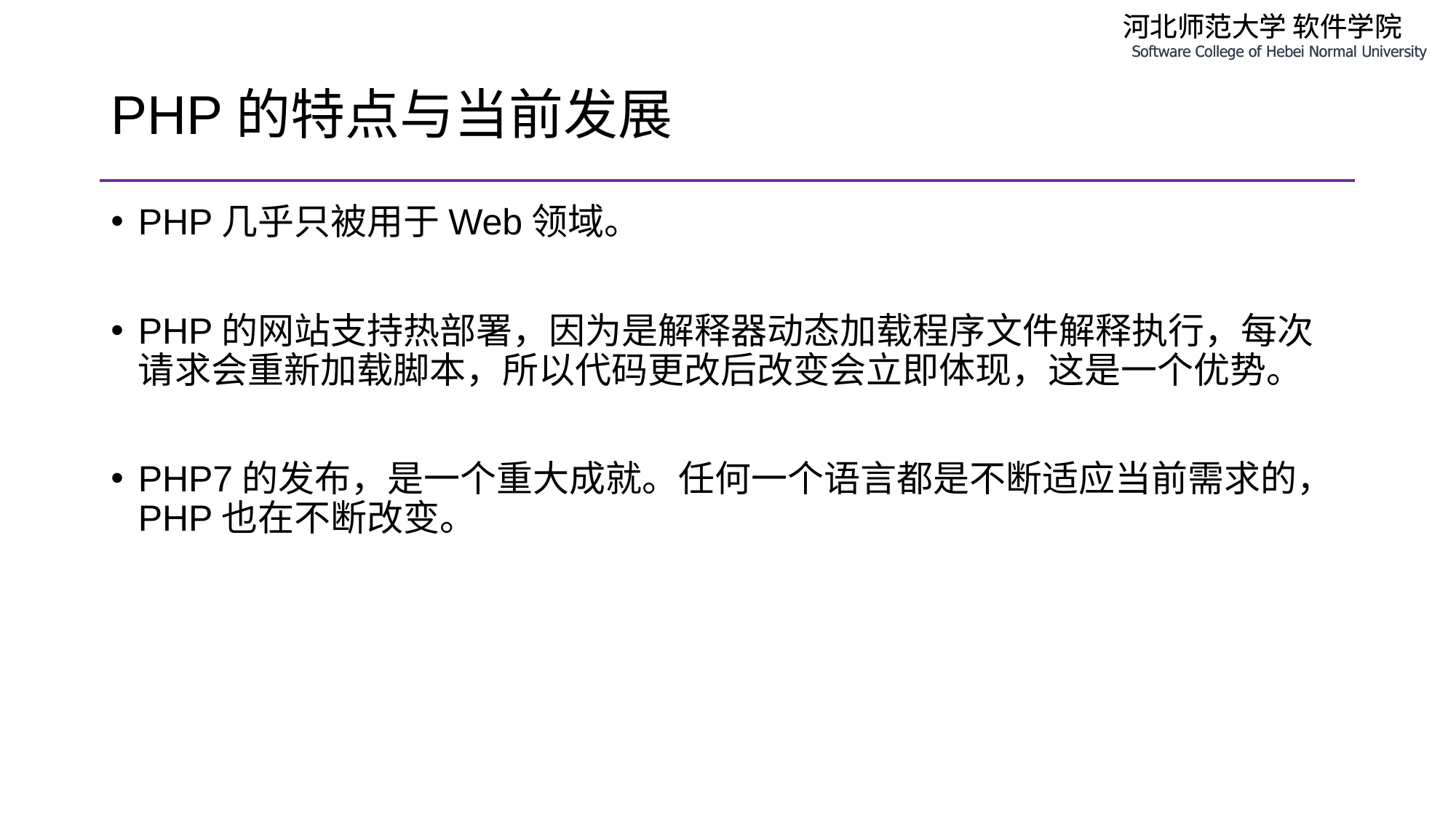

# PHP的特点与当前发展
PHP几乎只被用于Web领域。

PHP的网站支持热部署，因为是解释器动态加载程序文件解释执行，每次请求会重新加载脚本，所以代码更改后改变会立即体现，这是一个优势。

PHP7的发布，是一个重大成就。任何一个语言都是不断适应当前需求的，PHP也在不断改变。